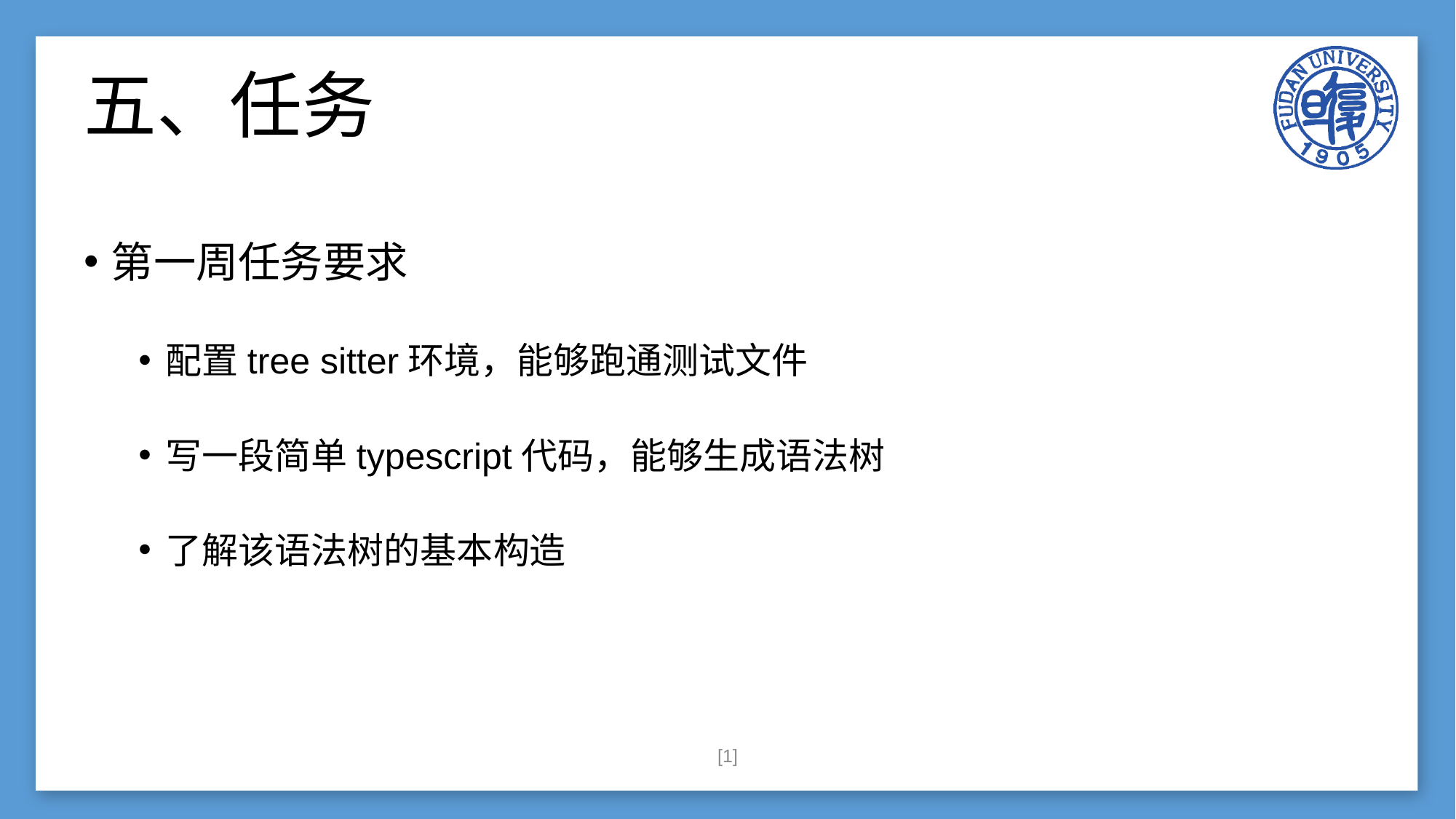

# 五、任务
第一周任务要求
配置tree sitter环境，能够跑通测试文件
写一段简单typescript代码，能够生成语法树
了解该语法树的基本构造
18
[1]